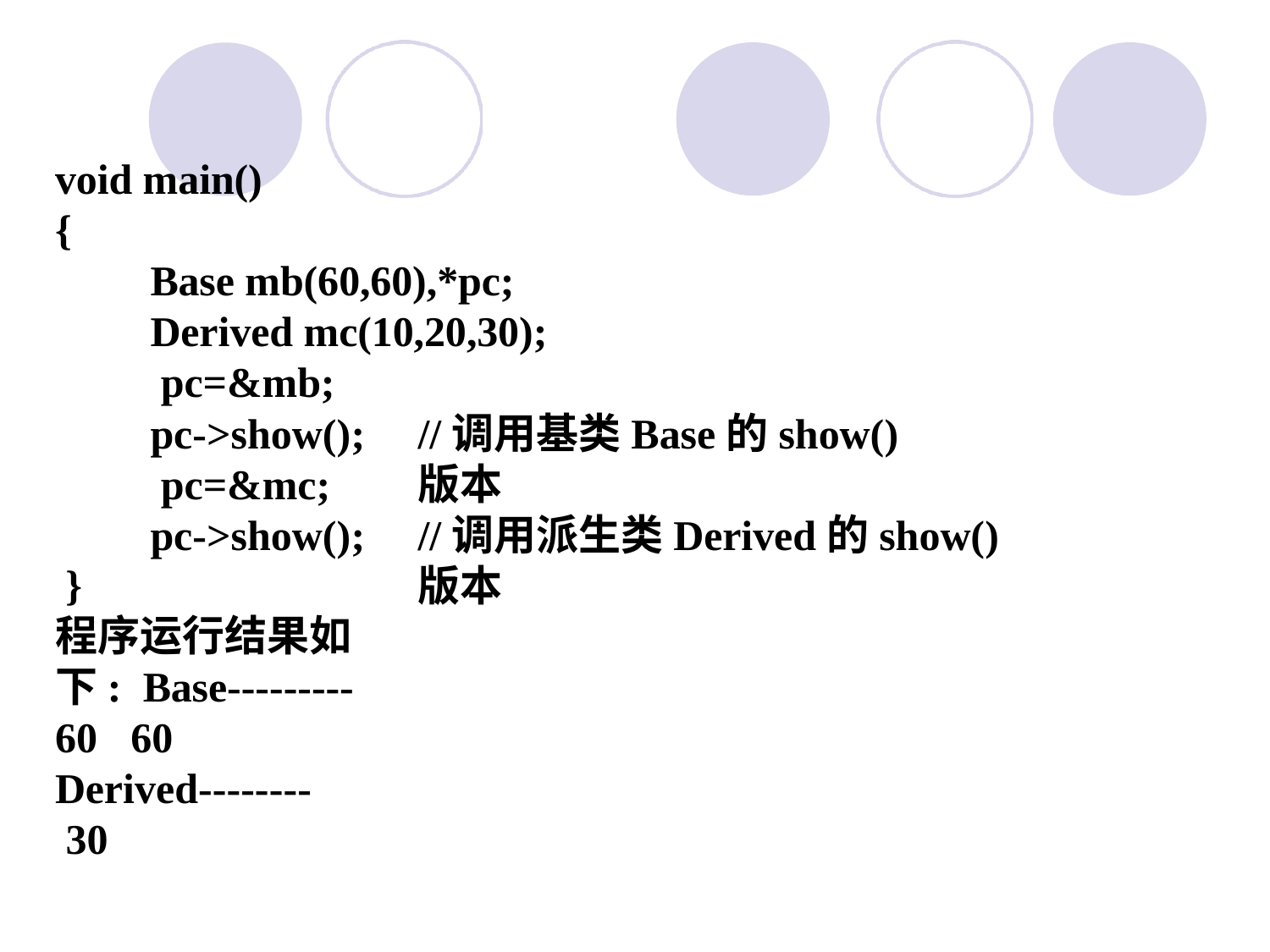

void main()
{
Base mb(60,60),*pc;  Derived mc(10,20,30);  pc=&mb;
pc->show();  pc=&mc;  pc->show();
//调用基类Base的show()版本
//调用派生类Derived的show()版本
}
程序运行结果如下:  Base---------
60	60
Derived--------  30